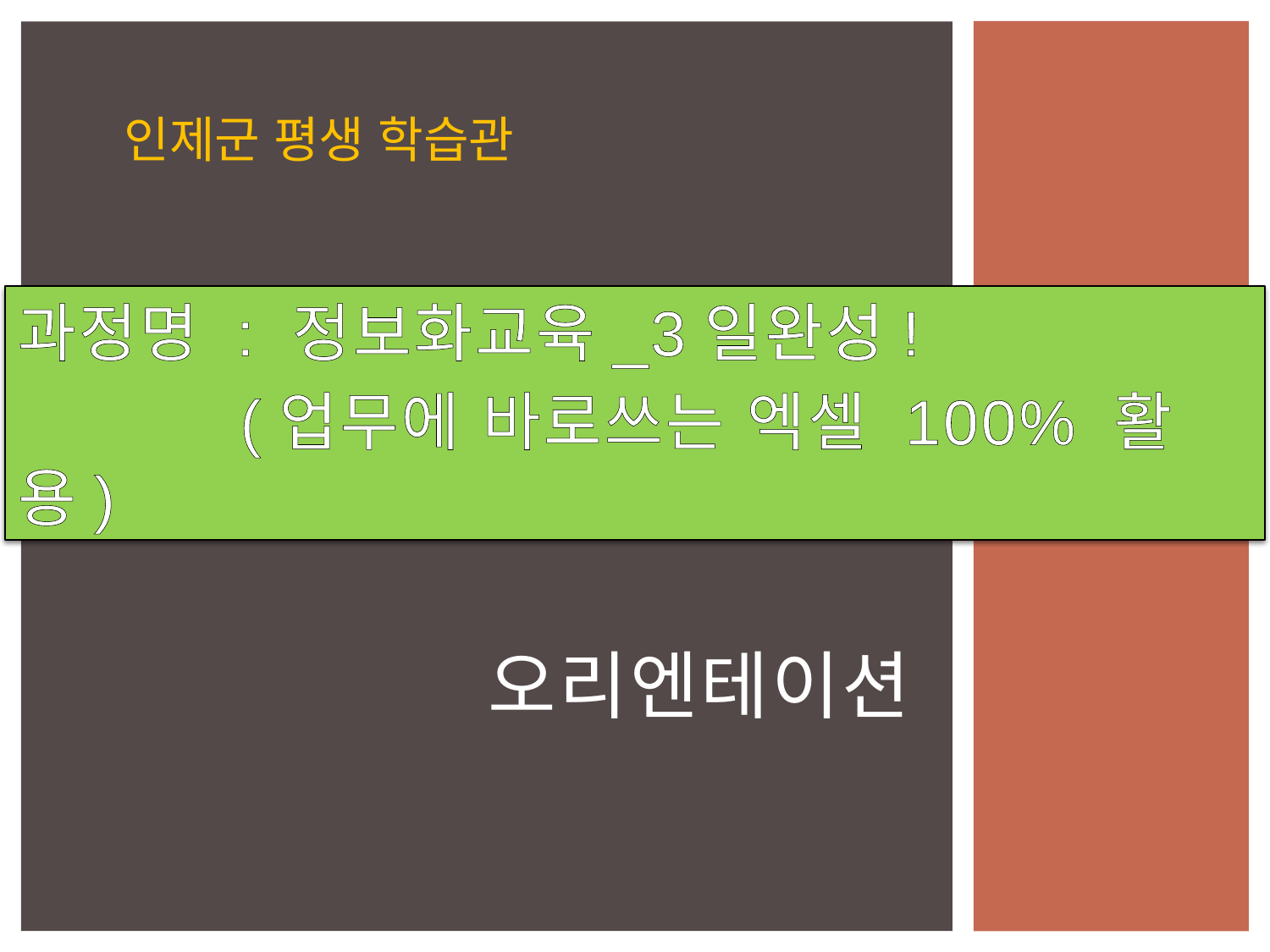

인제군 평생 학습관
과정명 : 정보화교육_3일완성!
           (업무에 바로쓰는 엑셀 100% 활용)
# 오리엔테이션